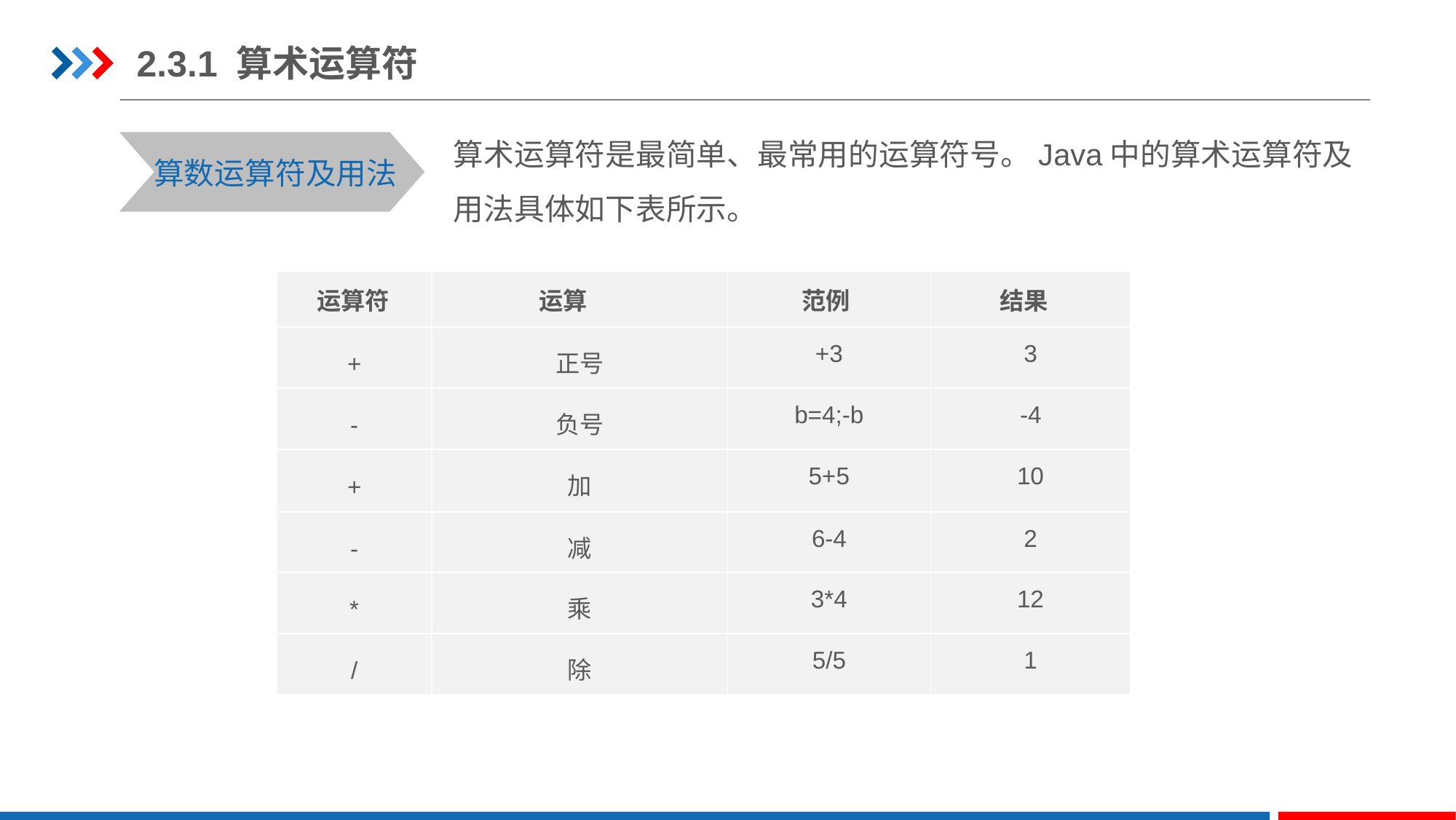

2.3.1 算术运算符
算术运算符是最简单、最常用的运算符号。Java中的算术运算符及用法具体如下表所示。

算数运算符及用法
| 运算符 | 运算 | 范例 | 结果 |
| --- | --- | --- | --- |
| + | 正号 | +3 | 3 |
| - | 负号 | b=4;-b | -4 |
| + | 加 | 5+5 | 10 |
| - | 减 | 6-4 | 2 |
| \* | 乘 | 3\*4 | 12 |
| / | 除 | 5/5 | 1 |